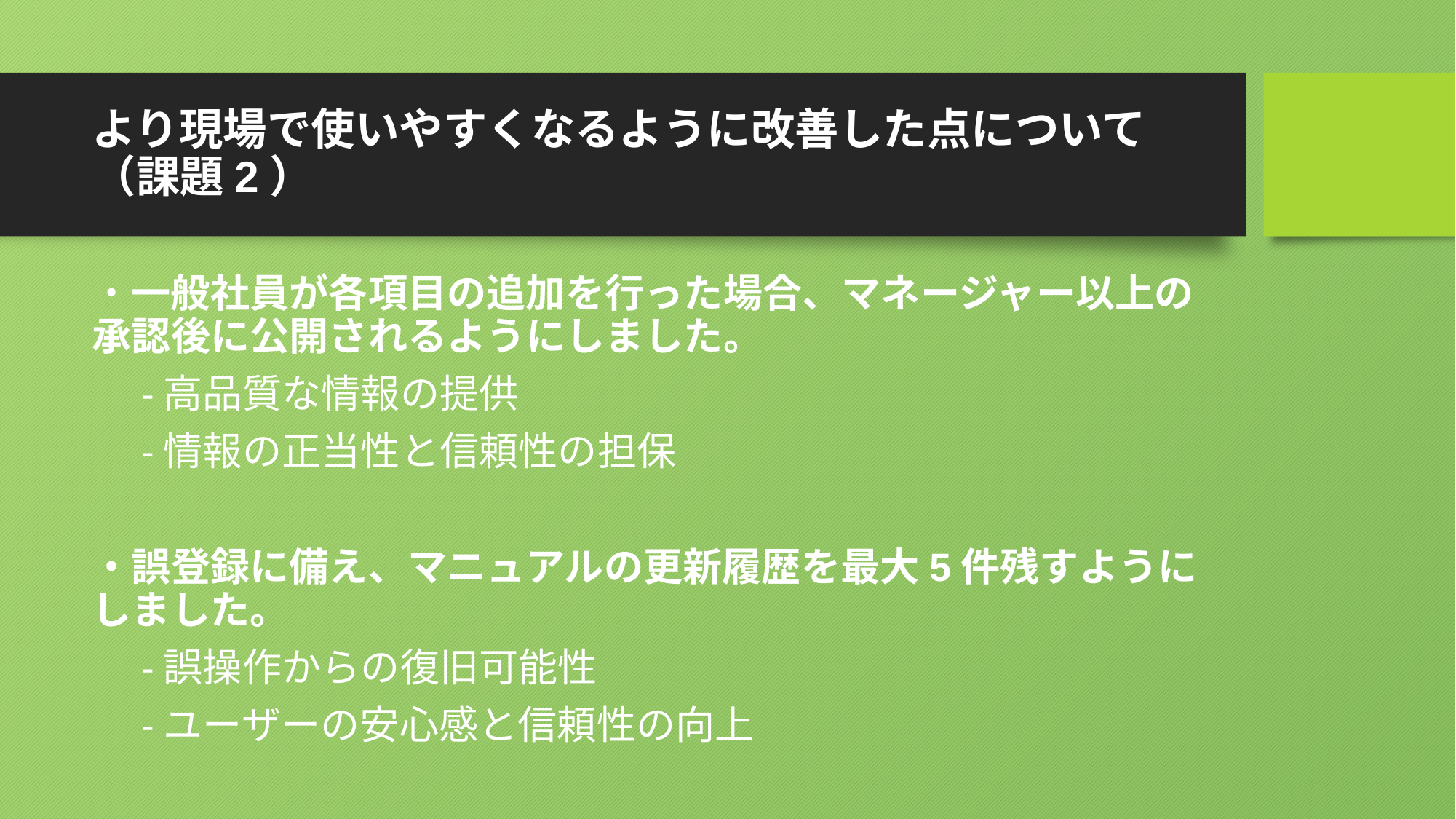

# より現場で使いやすくなるように改善した点について（課題2）
・一般社員が各項目の追加を行った場合、マネージャー以上の承認後に公開されるようにしました。
　-高品質な情報の提供
　-情報の正当性と信頼性の担保

・誤登録に備え、マニュアルの更新履歴を最大5件残すようにしました。
　-誤操作からの復旧可能性
　-ユーザーの安心感と信頼性の向上